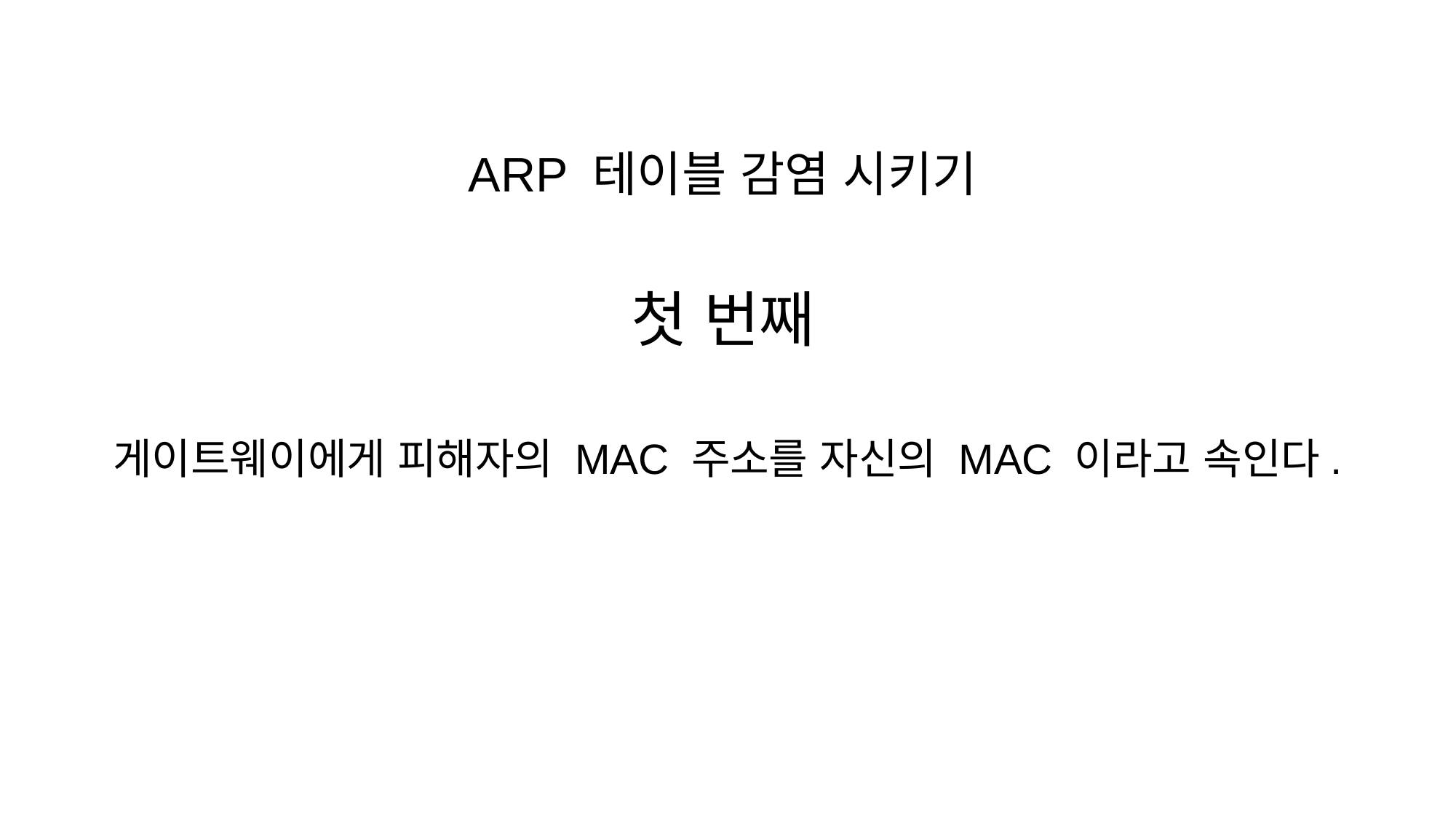

ARP 테이블 감염 시키기
첫 번째
게이트웨이에게 피해자의 MAC 주소를 자신의 MAC 이라고 속인다.